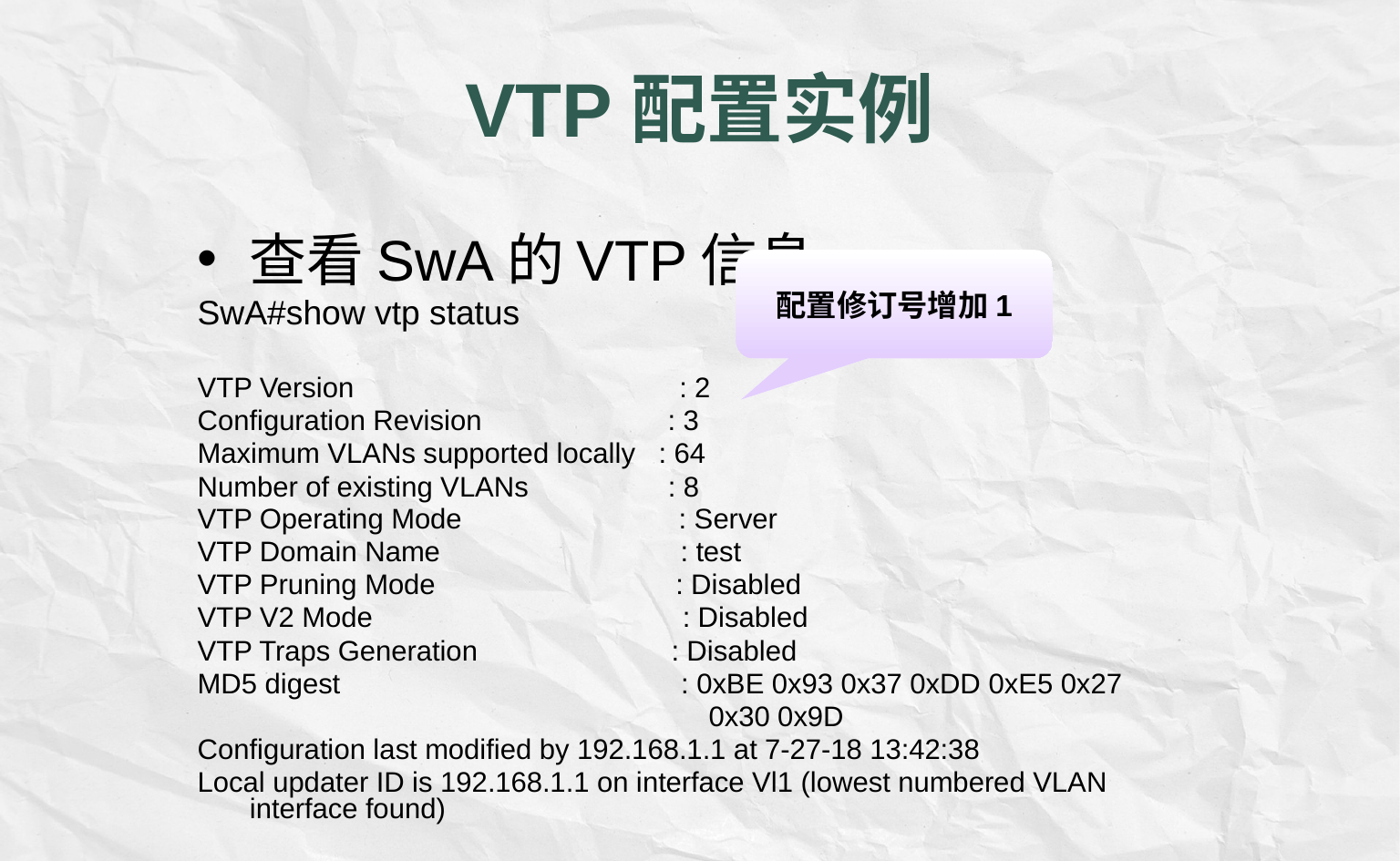

# VTP配置实例
查看SwA的VTP信息
SwA#show vtp status

VTP Version                                          : 2
Configuration Revision                        : 3
Maximum VLANs supported locally   : 64
Number of existing VLANs                  : 8
VTP Operating Mode                            : Server
VTP Domain Name                               : test
VTP Pruning Mode                               : Disabled
VTP V2 Mode                                        : Disabled
VTP Traps Generation                         : Disabled
MD5 digest                                            : 0xBE 0x93 0x37 0xDD 0xE5 0x27
                                                                  0x30 0x9D
Configuration last modified by 192.168.1.1 at 7-27-18 13:42:38
Local updater ID is 192.168.1.1 on interface Vl1 (lowest numbered VLAN interface found)
配置修订号增加1

103